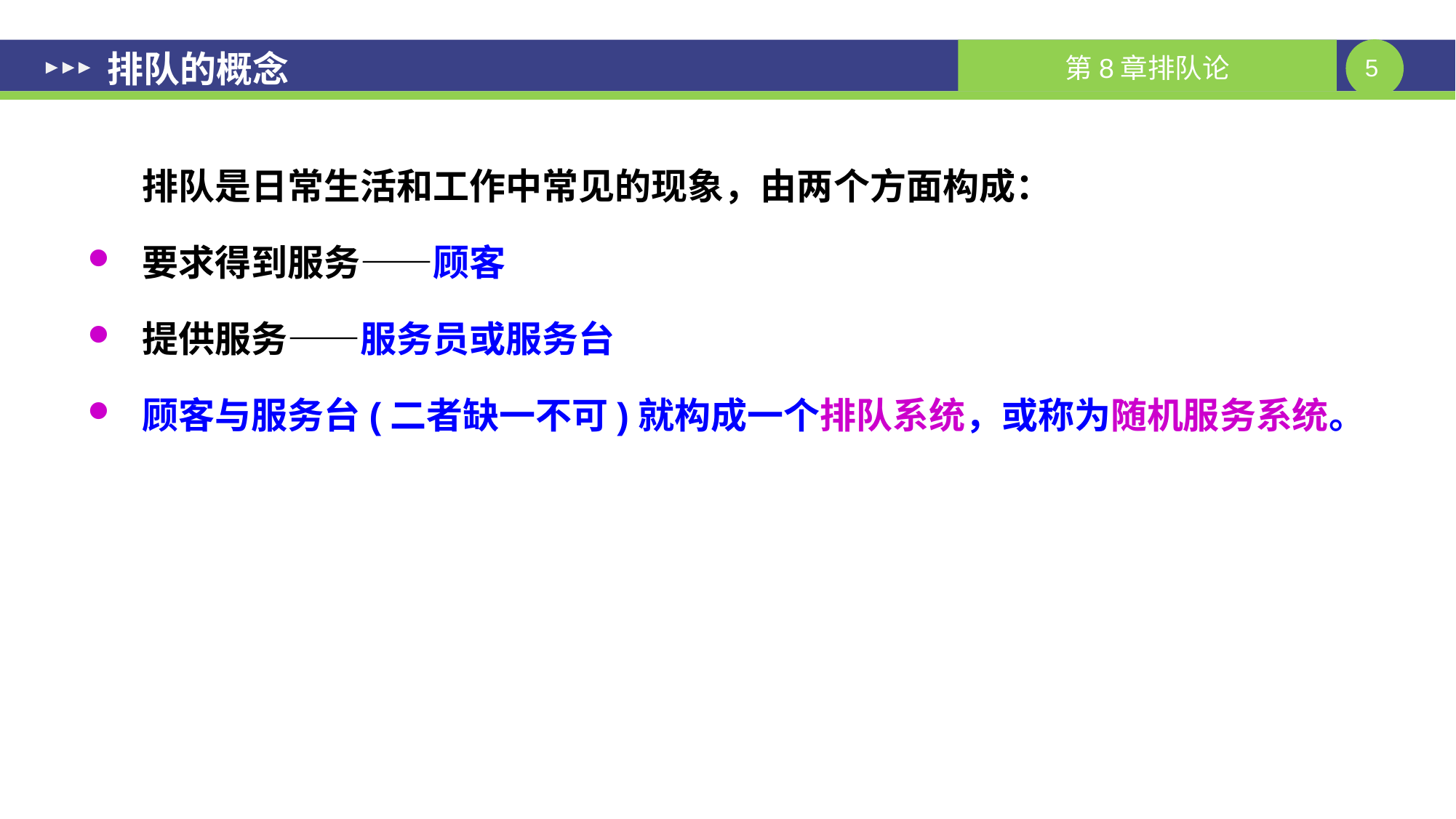

# 排队的概念
	排队是日常生活和工作中常见的现象，由两个方面构成：
要求得到服务——顾客
提供服务——服务员或服务台
顾客与服务台(二者缺一不可)就构成一个排队系统，或称为随机服务系统。